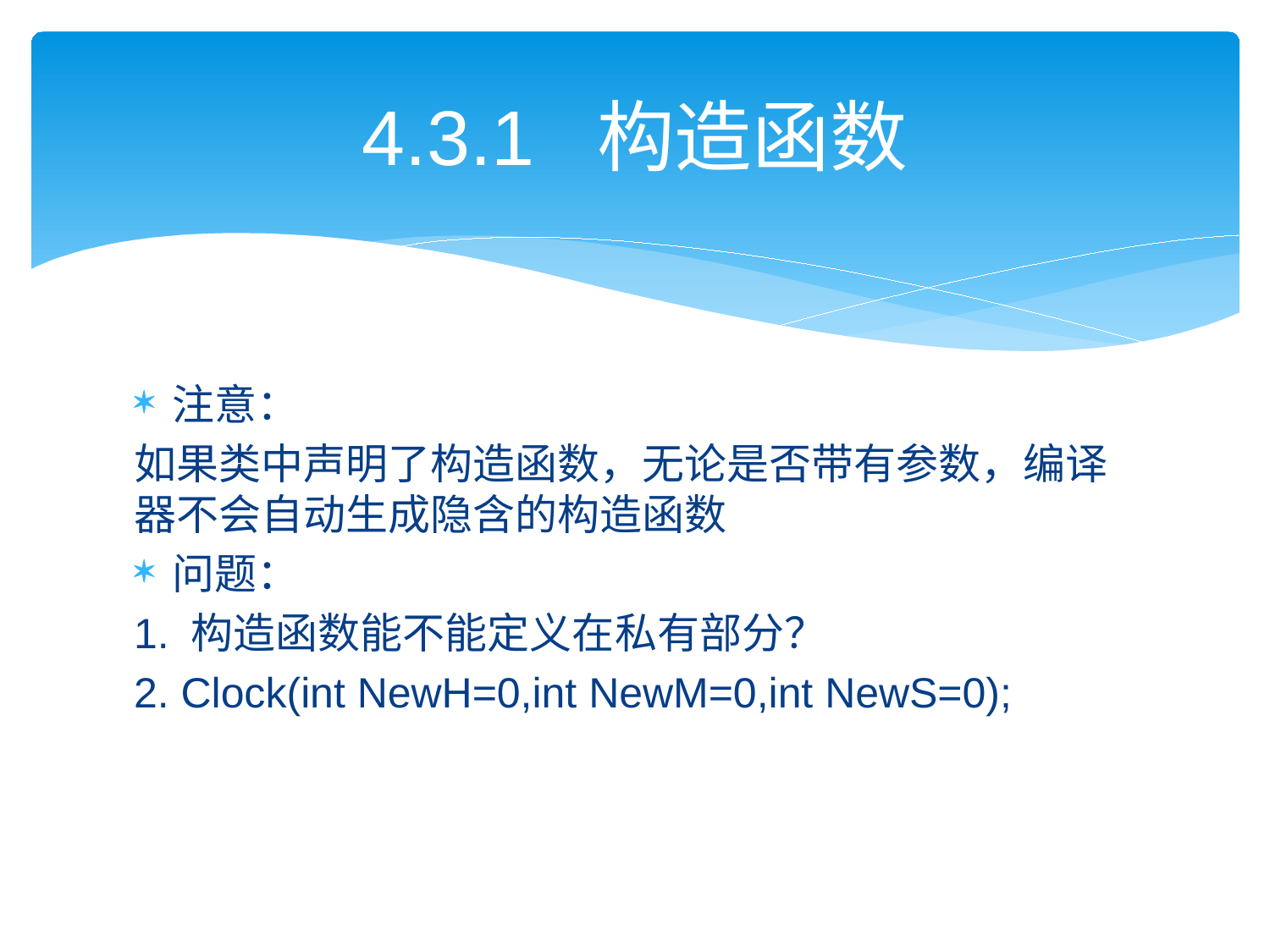

# 4.3.1  构造函数
注意：
如果类中声明了构造函数，无论是否带有参数，编译器不会自动生成隐含的构造函数
问题：
1. 构造函数能不能定义在私有部分？
2. Clock(int NewH=0,int NewM=0,int NewS=0);